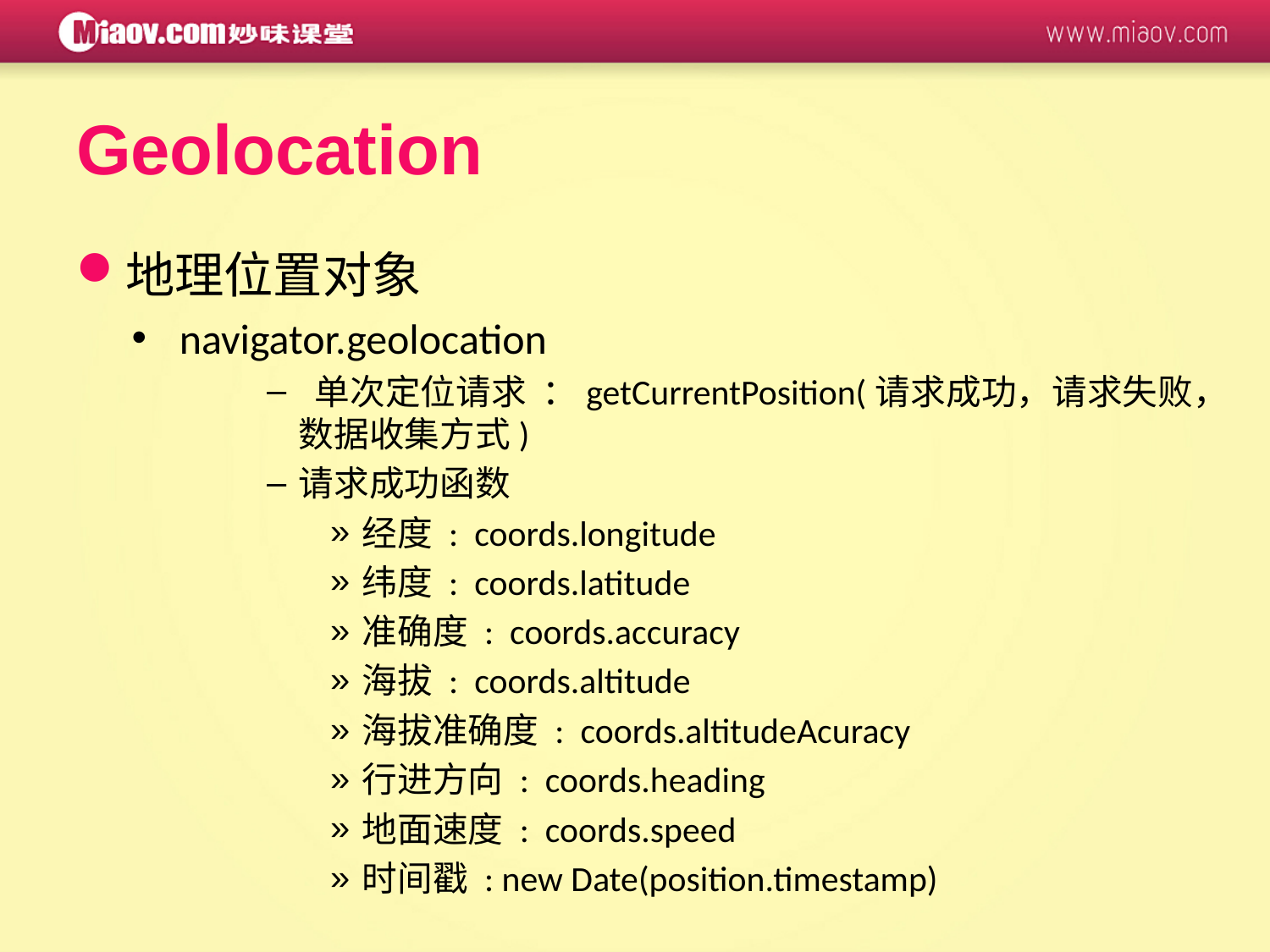

Geolocation
地理位置对象
navigator.geolocation
 单次定位请求  ：getCurrentPosition(请求成功，请求失败，数据收集方式)
请求成功函数
经度 :  coords.longitude
纬度 :  coords.latitude
准确度 :  coords.accuracy
海拔 :  coords.altitude
海拔准确度 :  coords.altitudeAcuracy
行进方向 :  coords.heading
地面速度 :  coords.speed
时间戳 : new Date(position.timestamp)